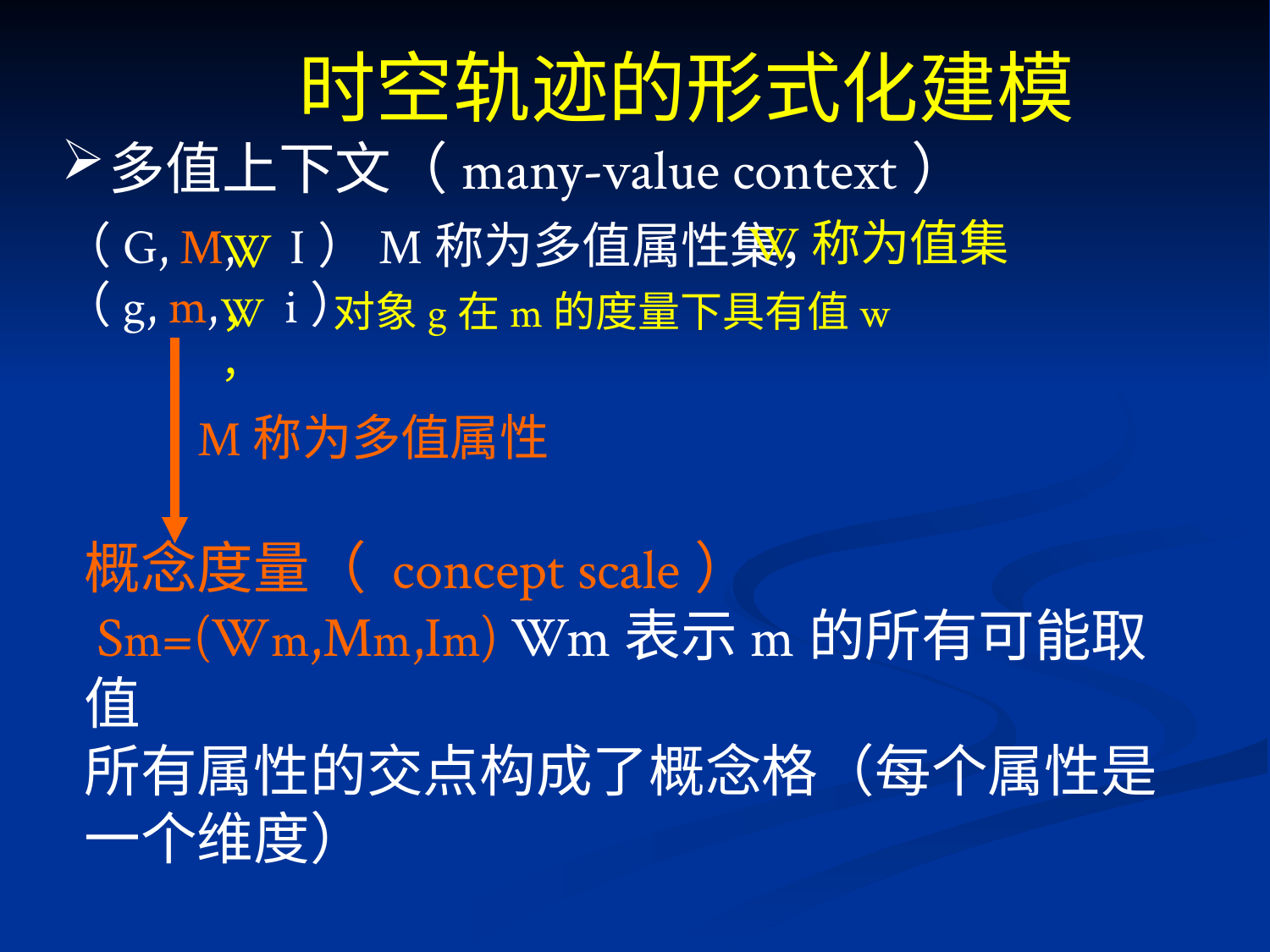

时空轨迹的形式化建模

多值上下文（many-value context）
W称为值集

（G, M,     I）M称为多值属性集，
（g, m,      i）
W，
W，
对象g在m的度量下具有值w

M称为多值属性
概念度量（ concept scale）
 Sm=(Wm,Mm,Im) Wm表示m的所有可能取值
所有属性的交点构成了概念格（每个属性是一个维度）